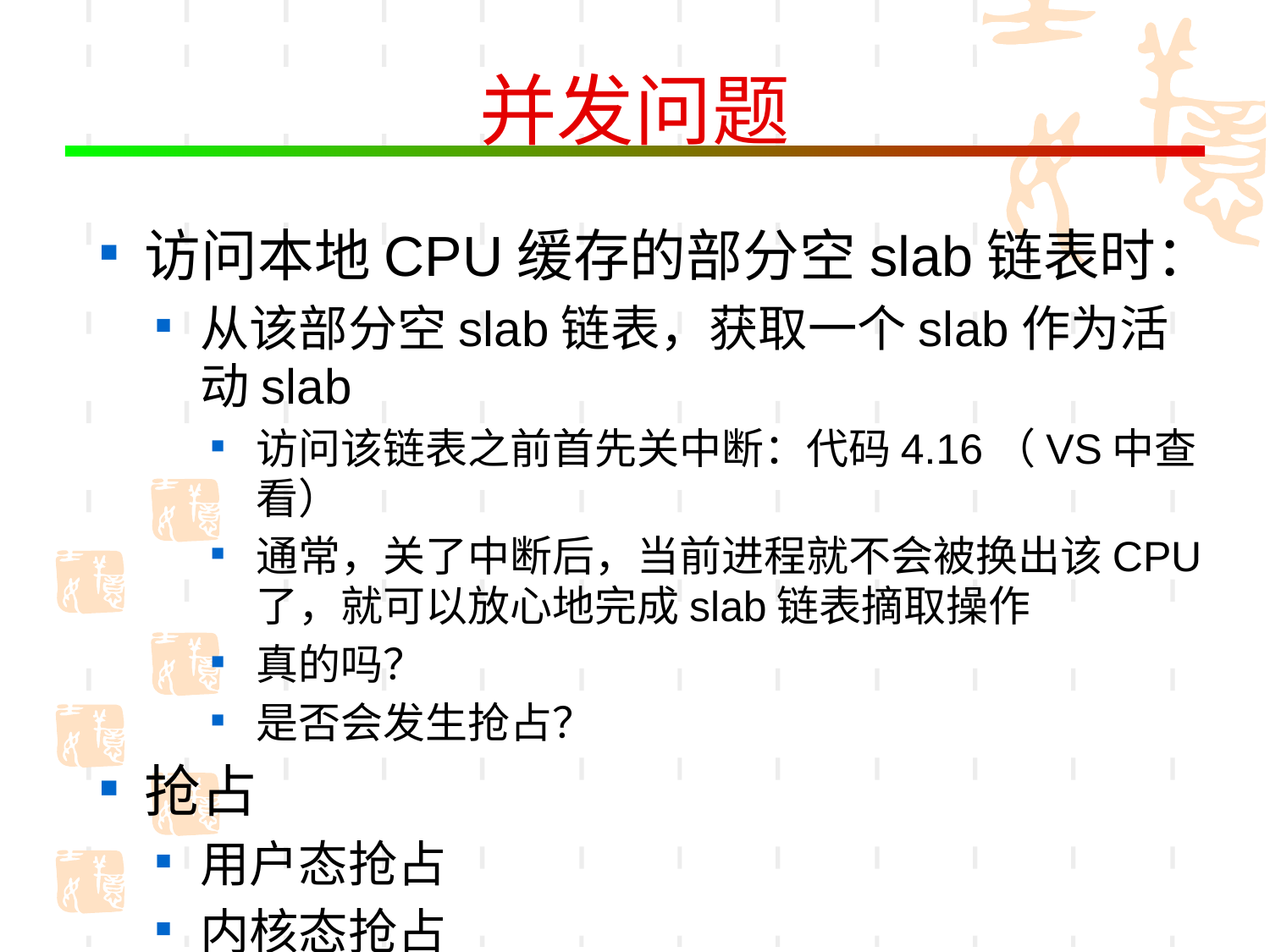

# 并发问题
访问本地CPU缓存的部分空slab链表时：
从该部分空slab链表，获取一个slab作为活动slab
访问该链表之前首先关中断：代码4.16（VS中查看）
通常，关了中断后，当前进程就不会被换出该CPU了，就可以放心地完成slab链表摘取操作
真的吗？
是否会发生抢占？
抢占
用户态抢占
内核态抢占